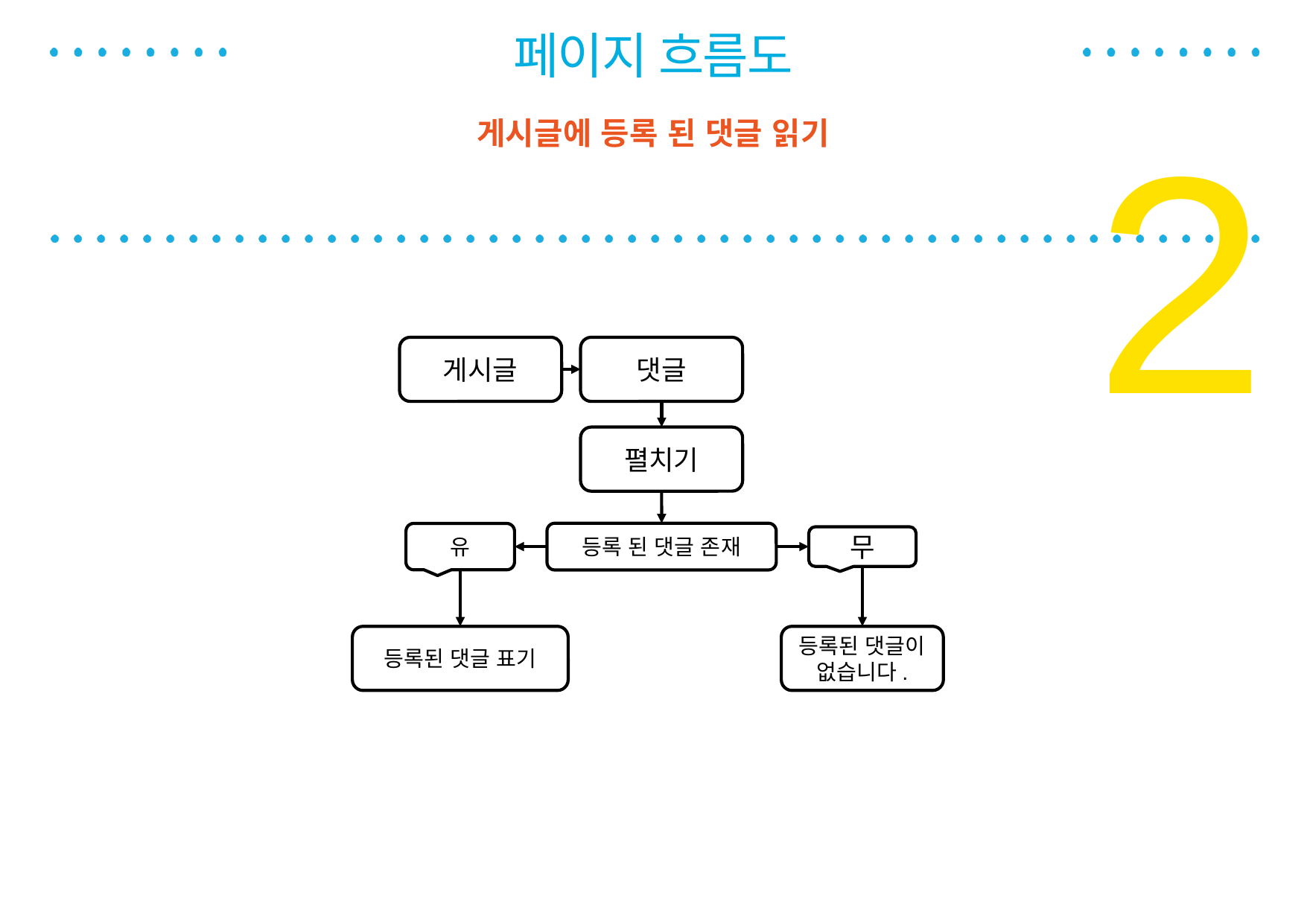

페이지 흐름도
게시글에 등록 된 댓글 읽기
2
게시글
댓글
펼치기
무
등록된 댓글 표기
유
등록 된 댓글 존재
등록된 댓글이 없습니다.